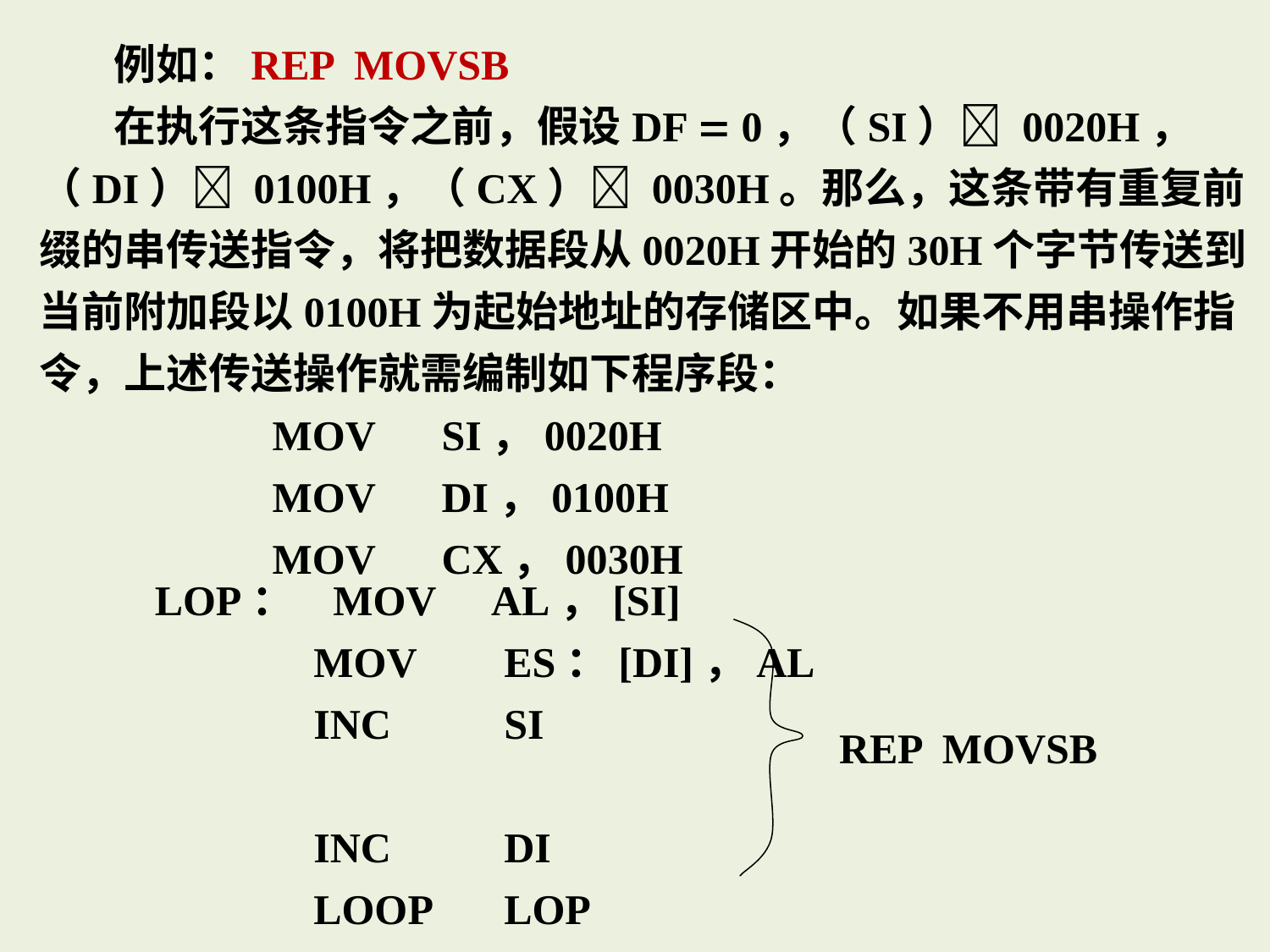

例如：REP  MOVSB
在执行这条指令之前，假设DF = 0，（SI）= 0020H，（DI）= 0100H，（CX）= 0030H。那么，这条带有重复前缀的串传送指令，将把数据段从0020H开始的30H个字节传送到当前附加段以0100H为起始地址的存储区中。如果不用串操作指令，上述传送操作就需编制如下程序段：
	          MOV	  SI，0020H
	          MOV	  DI，0100H
	          MOV	  CX，0030H
LOP：   MOV	   AL，[SI]
	          MOV	    ES：[DI]，AL
	          INC	    SI
	          INC	    DI
	          LOOP	    LOP

REP  MOVSB
193